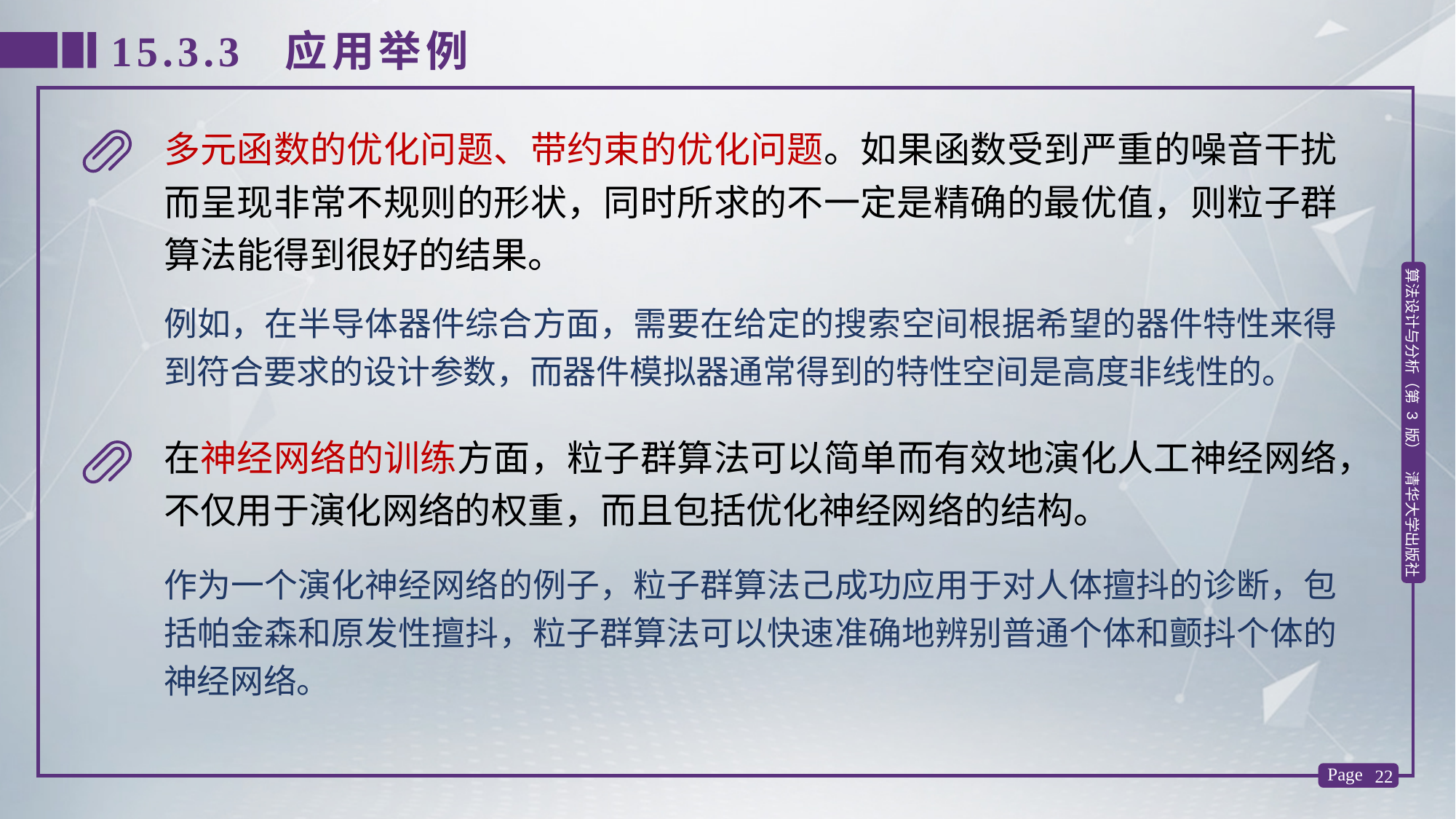

15.3.3  应用举例
多元函数的优化问题、带约束的优化问题。如果函数受到严重的噪音干扰而呈现非常不规则的形状，同时所求的不一定是精确的最优值，则粒子群算法能得到很好的结果。

例如，在半导体器件综合方面，需要在给定的搜索空间根据希望的器件特性来得到符合要求的设计参数，而器件模拟器通常得到的特性空间是高度非线性的。
在神经网络的训练方面，粒子群算法可以简单而有效地演化人工神经网络，不仅用于演化网络的权重，而且包括优化神经网络的结构。

作为一个演化神经网络的例子，粒子群算法己成功应用于对人体擅抖的诊断，包括帕金森和原发性擅抖，粒子群算法可以快速准确地辨别普通个体和颤抖个体的神经网络。